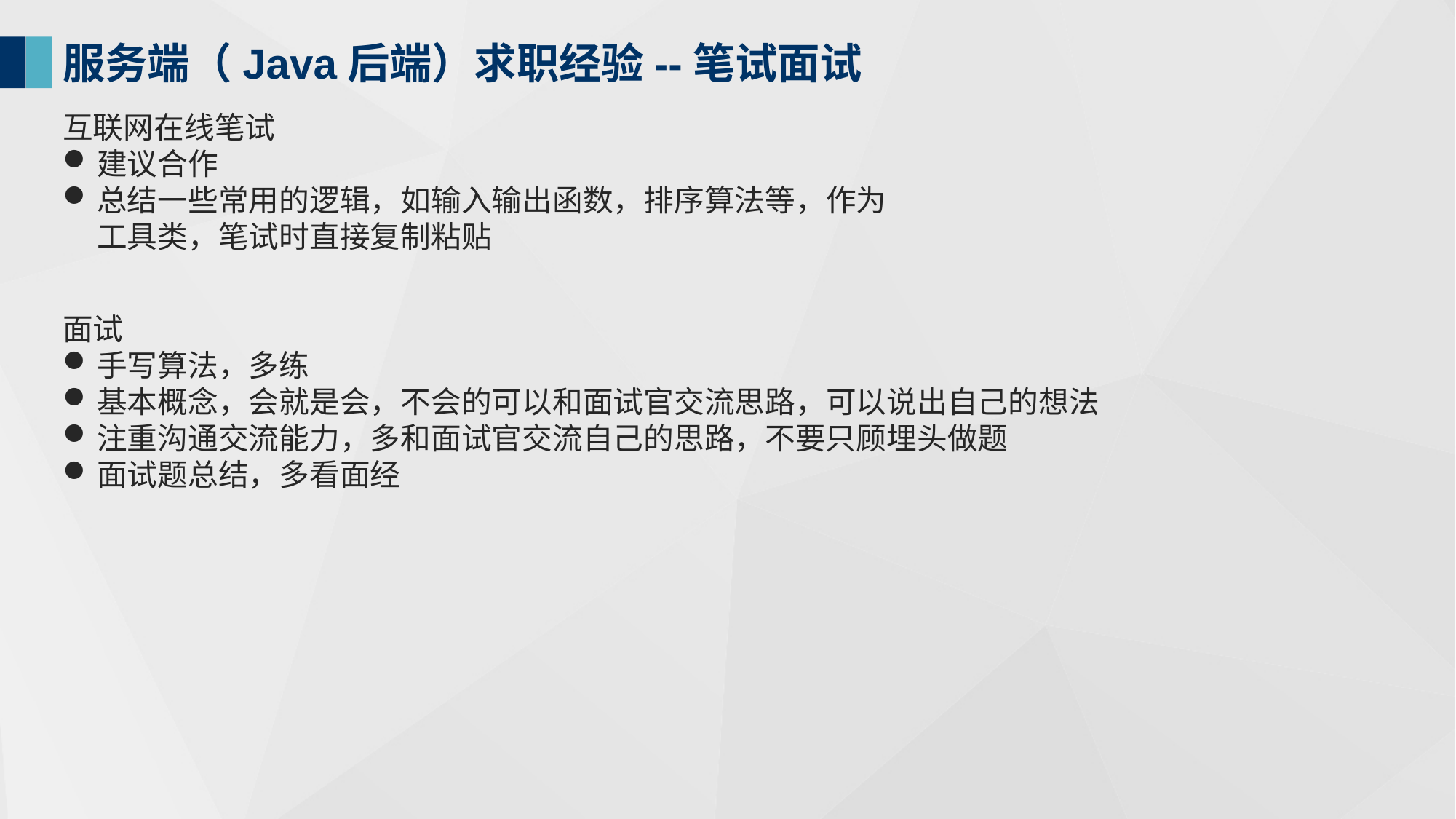

服务端（Java后端）求职经验--笔试面试

互联网在线笔试
建议合作
总结一些常用的逻辑，如输入输出函数，排序算法等，作为工具类，笔试时直接复制粘贴

面试
手写算法，多练
基本概念，会就是会，不会的可以和面试官交流思路，可以说出自己的想法
注重沟通交流能力，多和面试官交流自己的思路，不要只顾埋头做题
面试题总结，多看面经

21